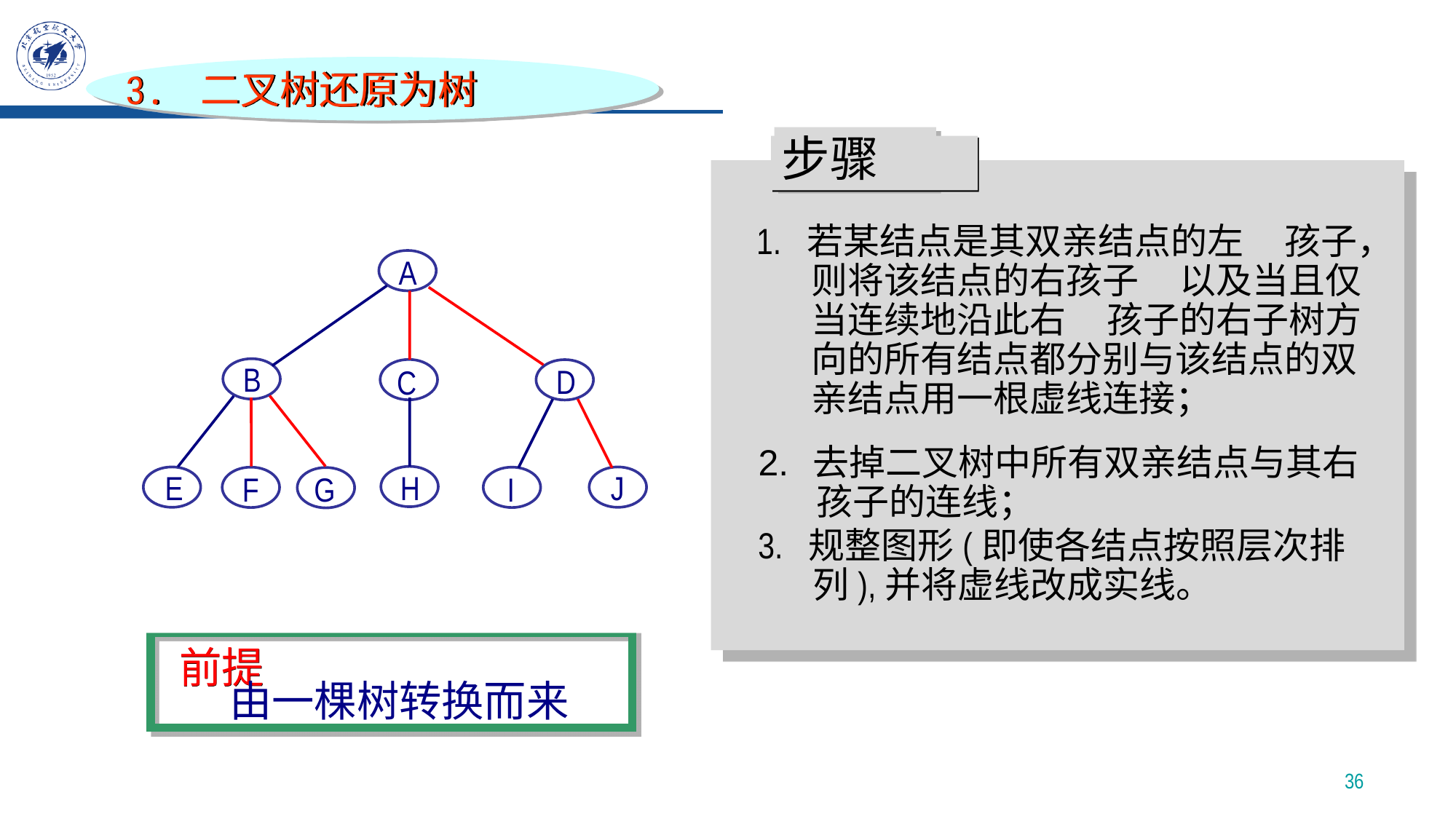

3. 二叉树还原为树

步骤

A

B

E
C

D
H
F

I
G

J

A

B
D
C

H
E
J
F
G
I

A

B

E
C

D
H
F

I
G

J

1.  若某结点是其双亲结点的左     孩子，则将该结点的右孩子     以及当且仅当连续地沿此右     孩子的右子树方向的所有结点都分别与该结点的双亲结点用一根虚线连接；

去掉二叉树中所有双亲结点与其右
      孩子的连线；

3.  规整图形(即使各结点按照层次排列),并将虚线改成实线。

前提
由一棵树转换而来
36